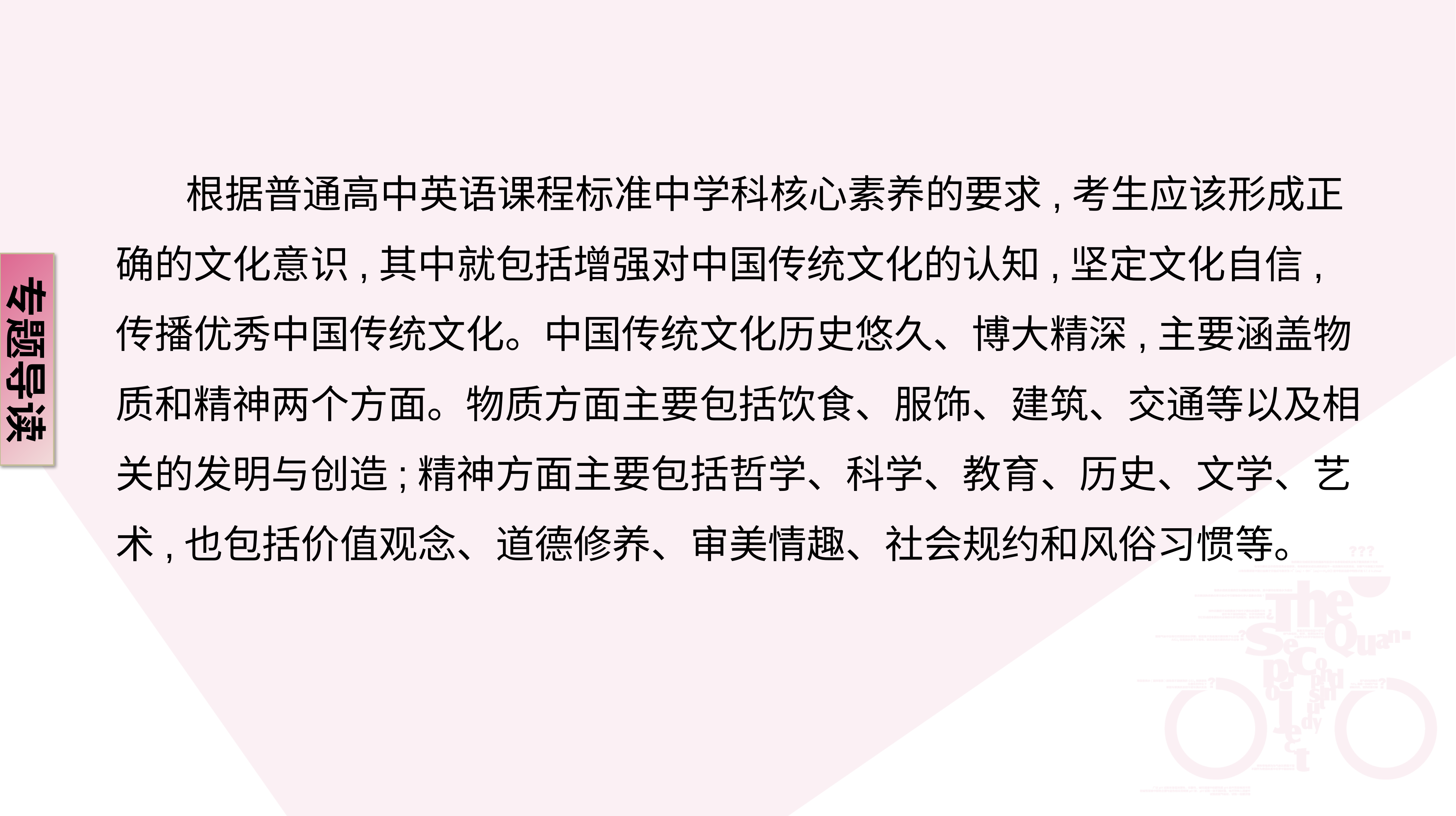

根据普通高中英语课程标准中学科核心素养的要求,考生应该形成正确的文化意识,其中就包括增强对中国传统文化的认知,坚定文化自信,传播优秀中国传统文化。中国传统文化历史悠久、博大精深,主要涵盖物质和精神两个方面。物质方面主要包括饮食、服饰、建筑、交通等以及相关的发明与创造;精神方面主要包括哲学、科学、教育、历史、文学、艺术,也包括价值观念、道德修养、审美情趣、社会规约和风俗习惯等。
专题导读